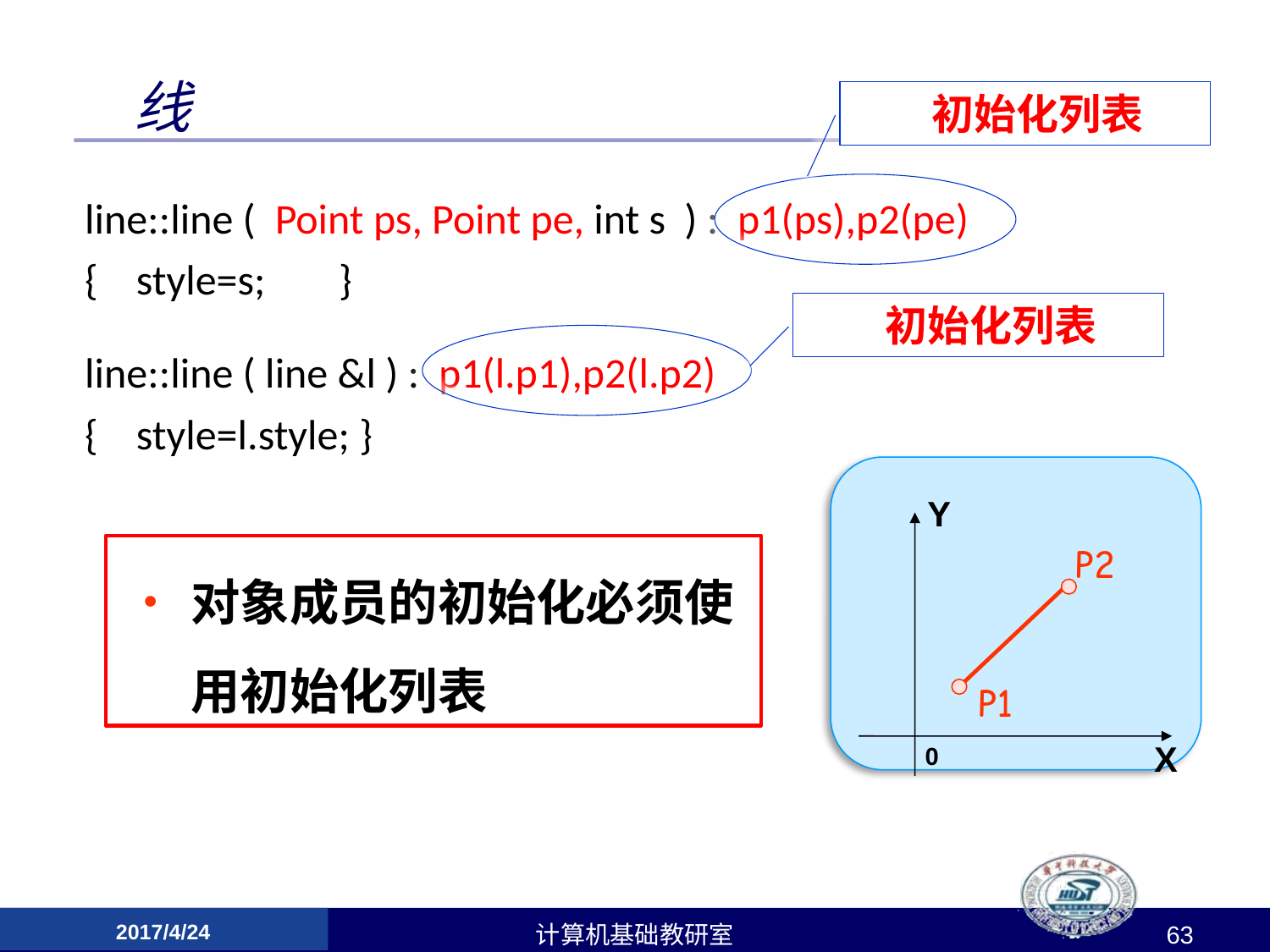

# 线
初始化列表

line::line (  Point ps, Point pe, int s  ) :  p1(ps),p2(pe)
{    style=s; 	}
line::line ( line &l ) :  p1(l.p1),p2(l.p2)
{    style=l.style; }
初始化列表

Y

X
0

  P2

P1

对象成员的初始化必须使用初始化列表
2017/4/24
计算机基础教研室
63